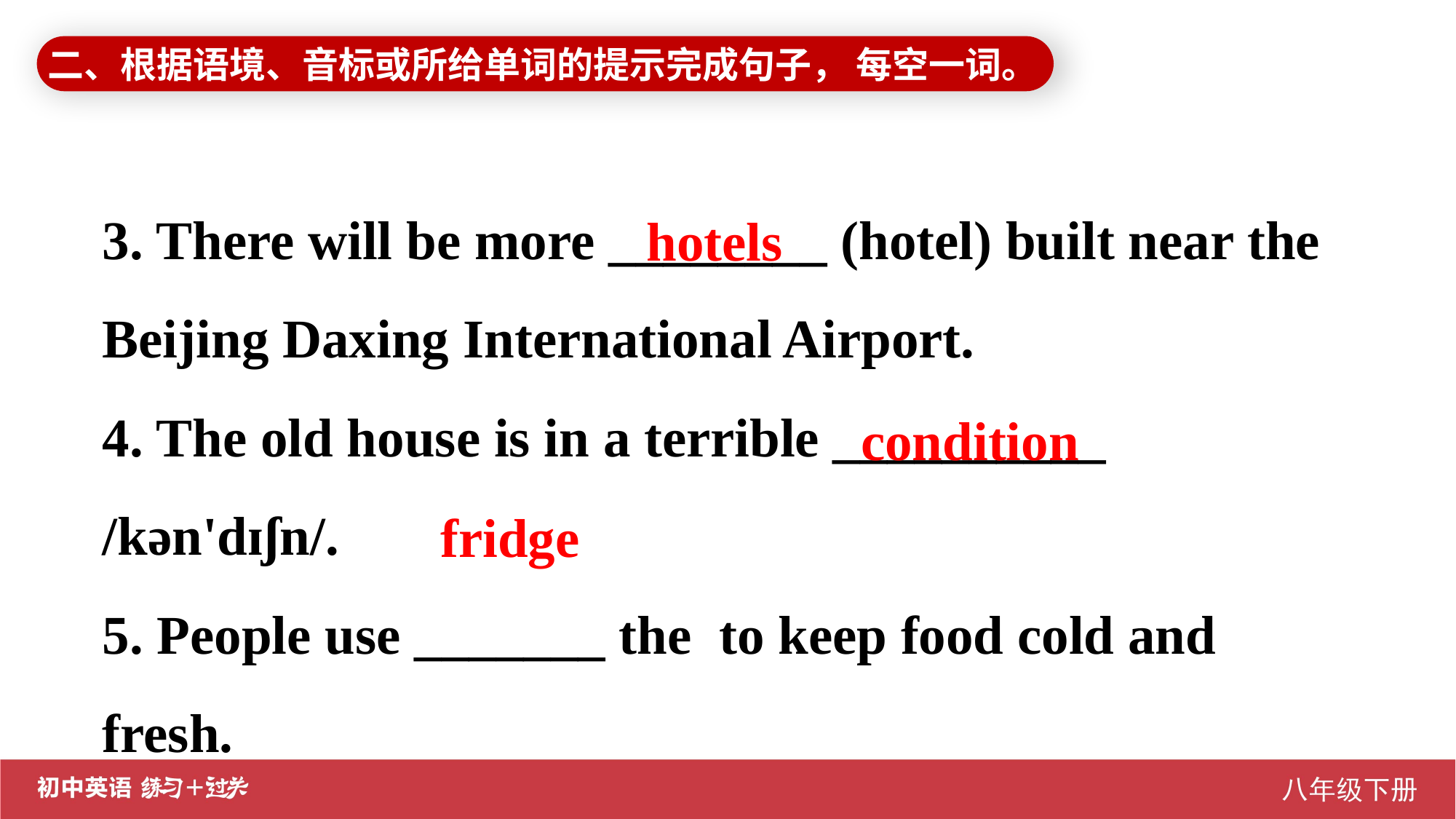

二、根据语境、音标或所给单词的提示完成句子， 每空一词。
3. There will be more ________ (hotel) built near the Beijing Daxing International Airport.
4. The old house is in a terrible __________ /kən'dɪʃn/.
5. People use _______ the  to keep food cold and fresh.
hotels
 condition
fridge